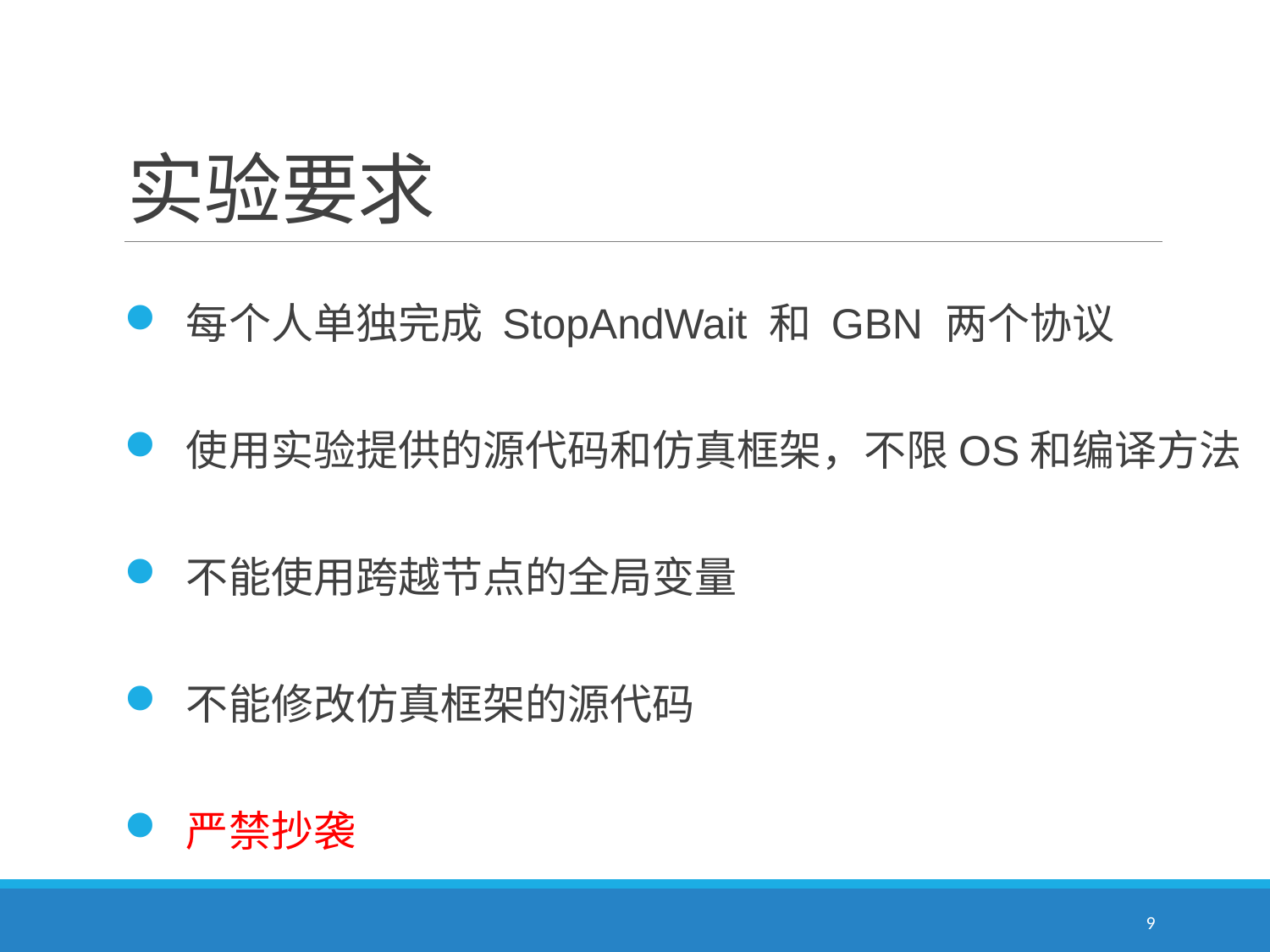

# 实验要求
 每个人单独完成 StopAndWait 和 GBN 两个协议

 使用实验提供的源代码和仿真框架，不限OS和编译方法

 不能使用跨越节点的全局变量

 不能修改仿真框架的源代码

 严禁抄袭
9